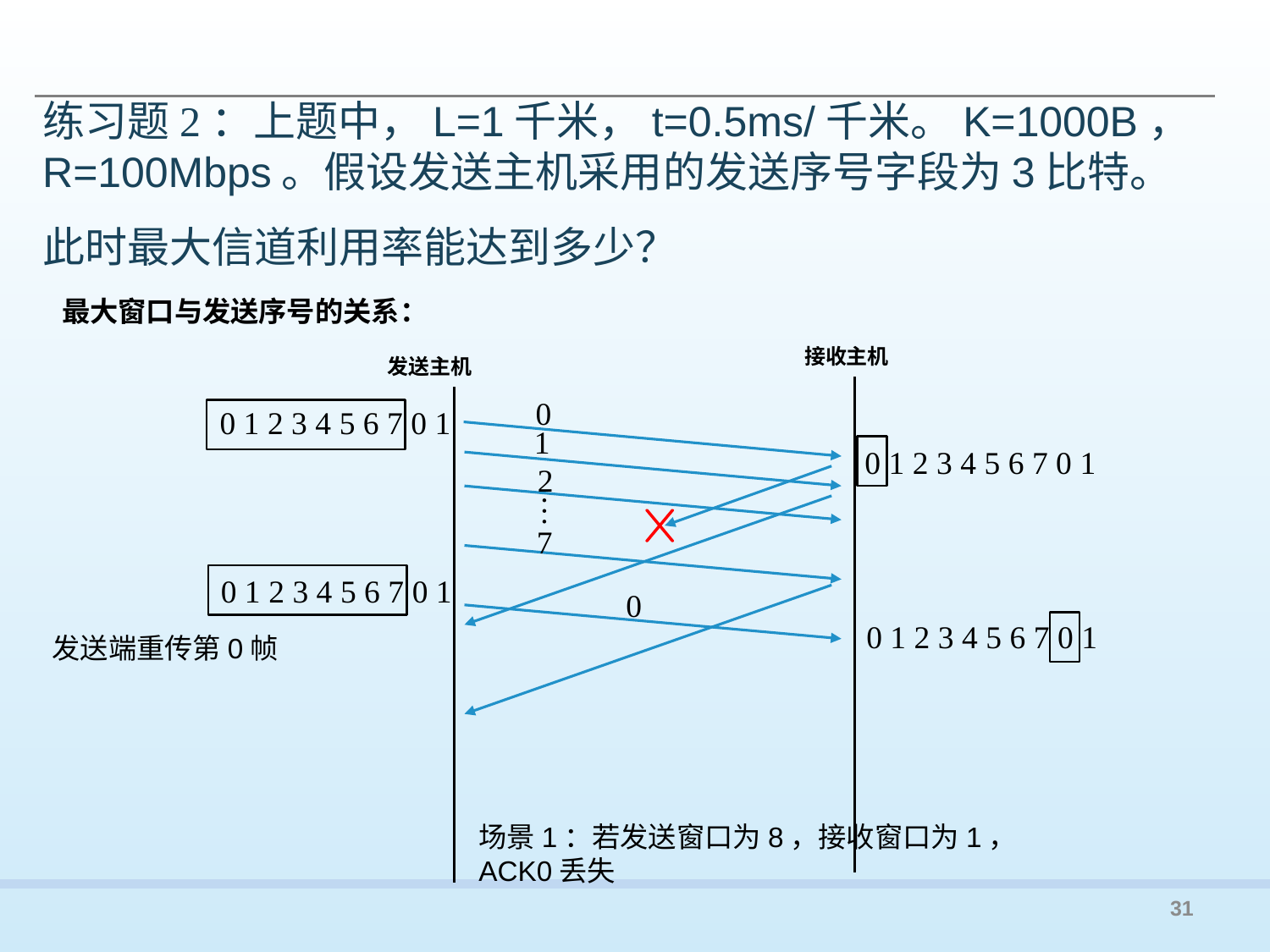

练习题2：上题中，L=1千米，t=0.5ms/千米。K=1000B，R=100Mbps。假设发送主机采用的发送序号字段为3比特。
此时最大信道利用率能达到多少？

最大窗口与发送序号的关系：
接收主机
发送主机
0
0 1 2 3 4 5 6 7 0 1

1
0 1 2 3 4 5 6 7 0 1

2
…

7
0 1 2 3 4 5 6 7 0 1

0
0 1 2 3 4 5 6 7 0 1

发送端重传第0帧
场景1：若发送窗口为8，接收窗口为1，
ACK0丢失

31